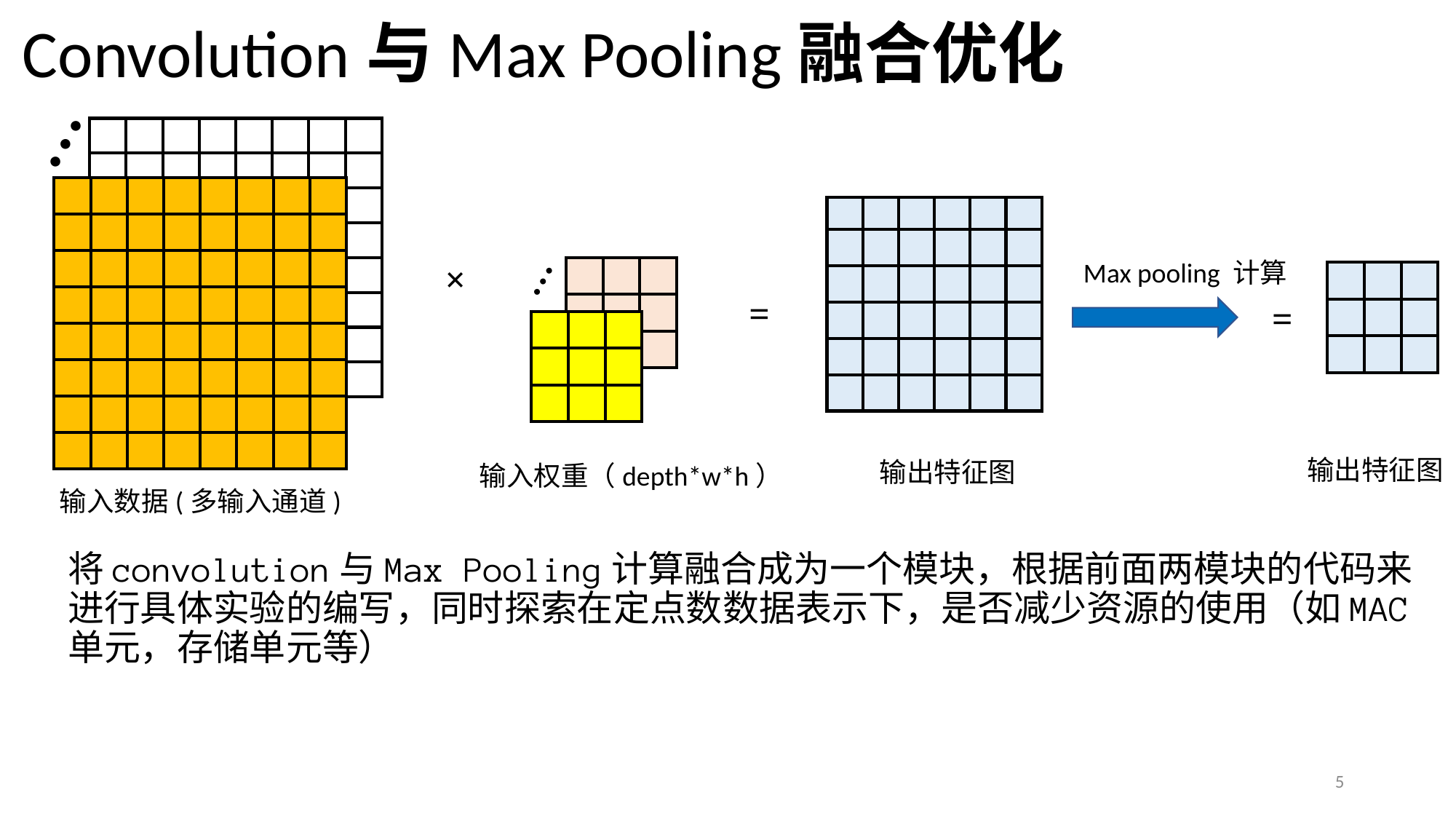

# Convolution与Max Pooling融合优化
…
|  |  |  |  |  |  |  |  |
| --- | --- | --- | --- | --- | --- | --- | --- |
|  |  |  |  |  |  |  |  |
|  |  |  |  |  |  |  |  |
|  |  |  |  |  |  |  |  |
|  |  |  |  |  |  |  |  |
|  |  |  |  |  |  |  |  |
|  |  |  |  |  |  |  |  |
|  |  |  |  |  |  |  |  |
|  |  |  |  |  |  |  |  |
| --- | --- | --- | --- | --- | --- | --- | --- |
|  |  |  |  |  |  |  |  |
|  |  |  |  |  |  |  |  |
|  |  |  |  |  |  |  |  |
|  |  |  |  |  |  |  |  |
|  |  |  |  |  |  |  |  |
|  |  |  |  |  |  |  |  |
|  |  |  |  |  |  |  |  |
|  |  |  |  |  |  |
| --- | --- | --- | --- | --- | --- |
|  |  |  |  |  |  |
|  |  |  |  |  |  |
|  |  |  |  |  |  |
|  |  |  |  |  |  |
|  |  |  |  |  |  |
…
Max pooling 计算
×
|  |  |  |
| --- | --- | --- |
|  |  |  |
|  |  |  |
|  |  |  |
| --- | --- | --- |
|  |  |  |
|  |  |  |
=
=

|  |  |  |
| --- | --- | --- |
|  |  |  |
|  |  |  |
输出特征图
输出特征图
输入权重（depth*w*h）
输入数据(多输入通道)
将convolution与Max Pooling计算融合成为一个模块，根据前面两模块的代码来进行具体实验的编写，同时探索在定点数数据表示下，是否减少资源的使用（如MAC单元，存储单元等）
5